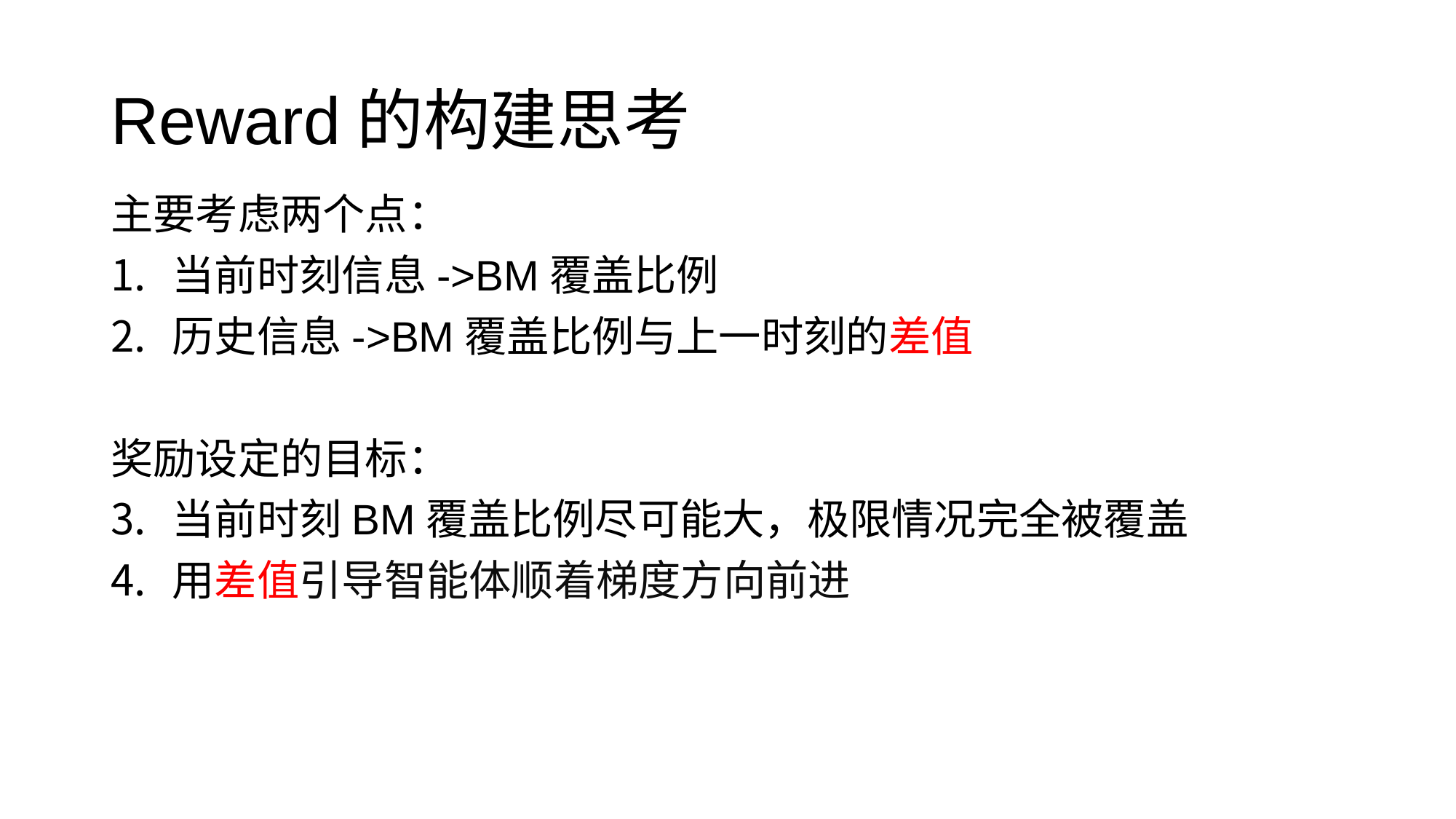

# Reward的构建思考
主要考虑两个点：
当前时刻信息->BM覆盖比例
历史信息->BM覆盖比例与上一时刻的差值

奖励设定的目标：
当前时刻BM覆盖比例尽可能大，极限情况完全被覆盖
用差值引导智能体顺着梯度方向前进